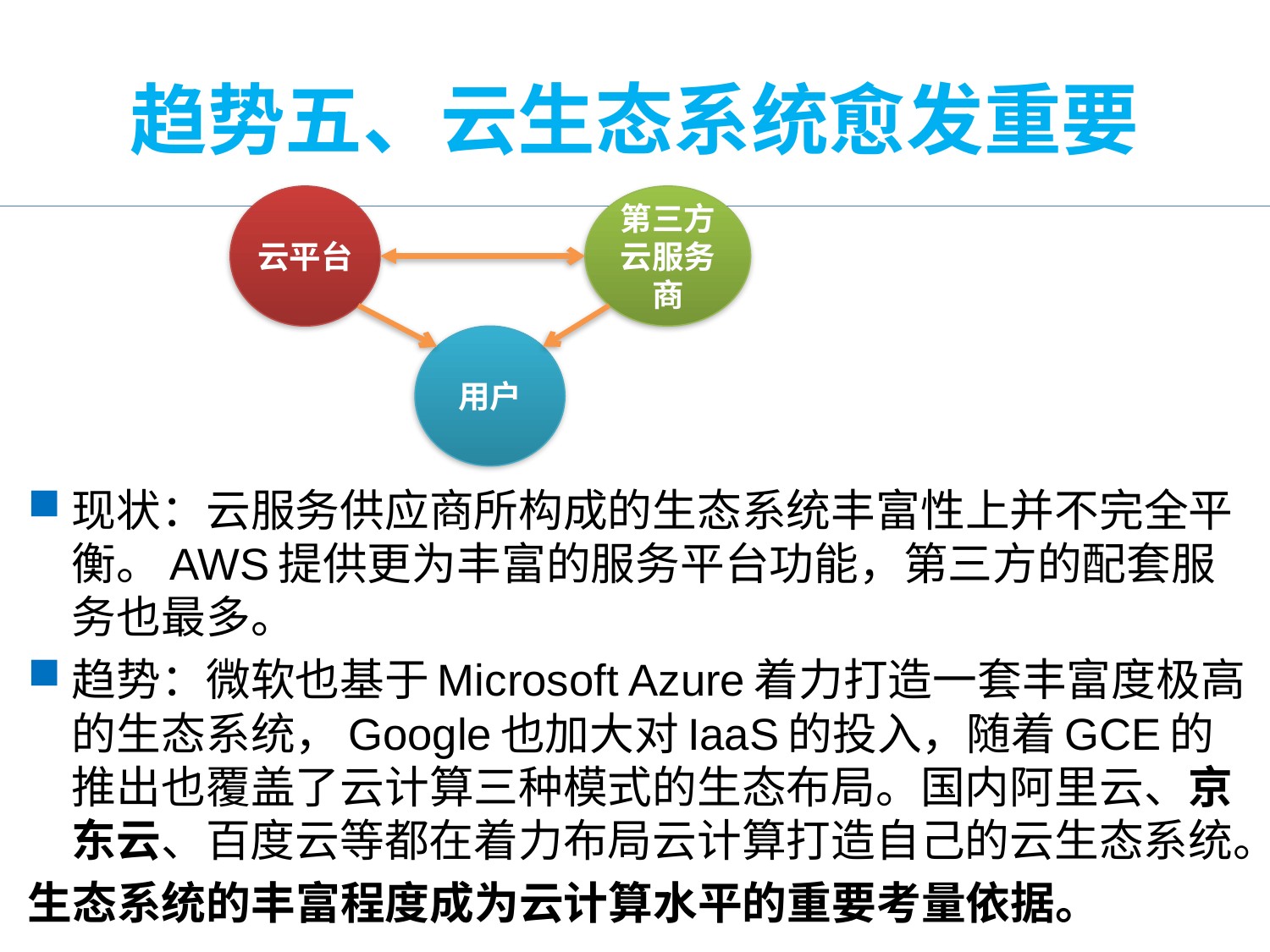

# 趋势五、云生态系统愈发重要
云平台
第三方
云服务商
用户
现状：云服务供应商所构成的生态系统丰富性上并不完全平衡。AWS提供更为丰富的服务平台功能，第三方的配套服务也最多。
趋势：微软也基于Microsoft Azure着力打造一套丰富度极高的生态系统，Google也加大对IaaS的投入，随着GCE的推出也覆盖了云计算三种模式的生态布局。国内阿里云、京东云、百度云等都在着力布局云计算打造自己的云生态系统。
生态系统的丰富程度成为云计算水平的重要考量依据。